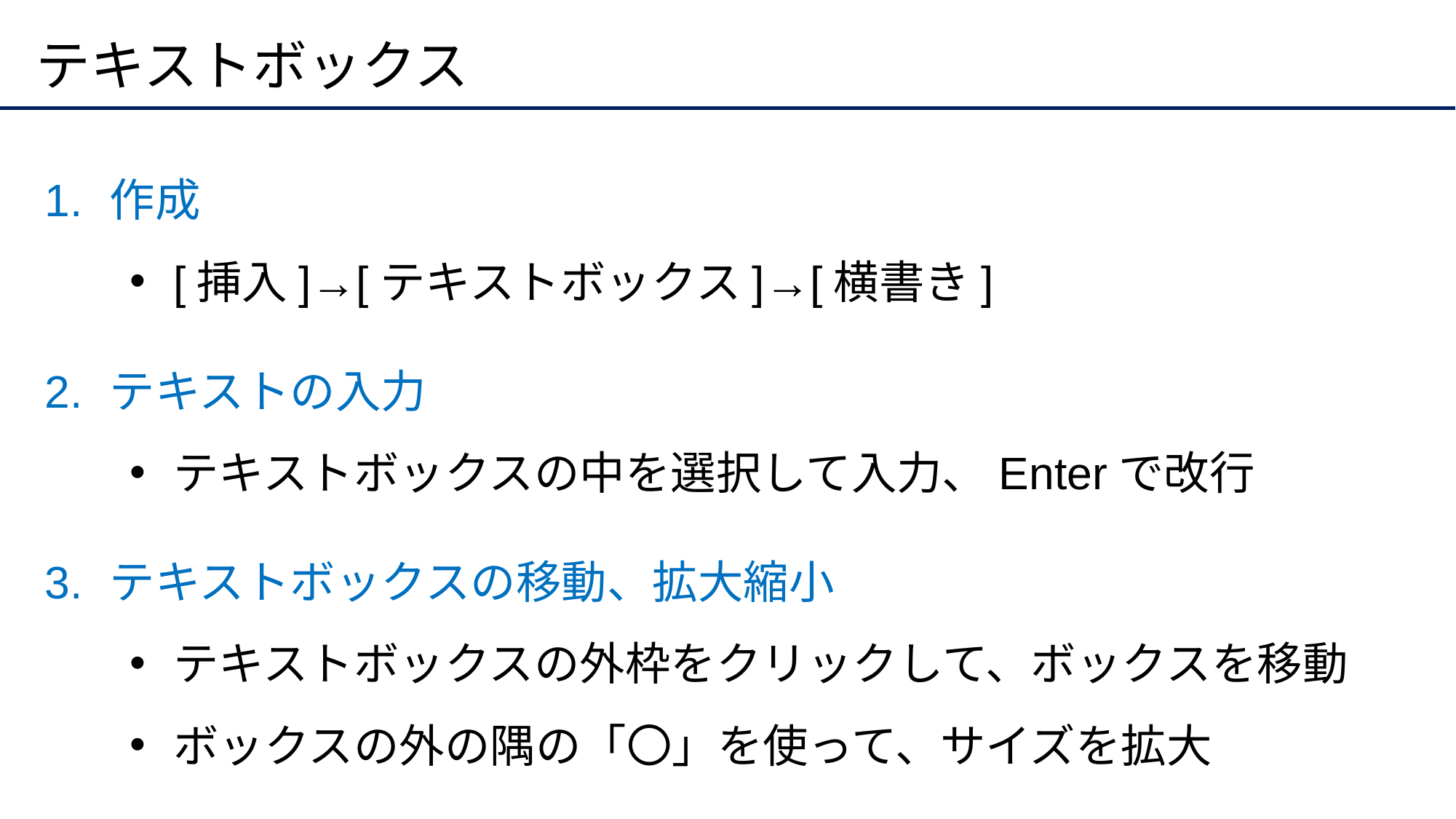

# テキストボックス
作成
[挿入]→[テキストボックス]→[横書き]
テキストの入力
テキストボックスの中を選択して入力、Enterで改行
テキストボックスの移動、拡大縮小
テキストボックスの外枠をクリックして、ボックスを移動
ボックスの外の隅の「〇」を使って、サイズを拡大